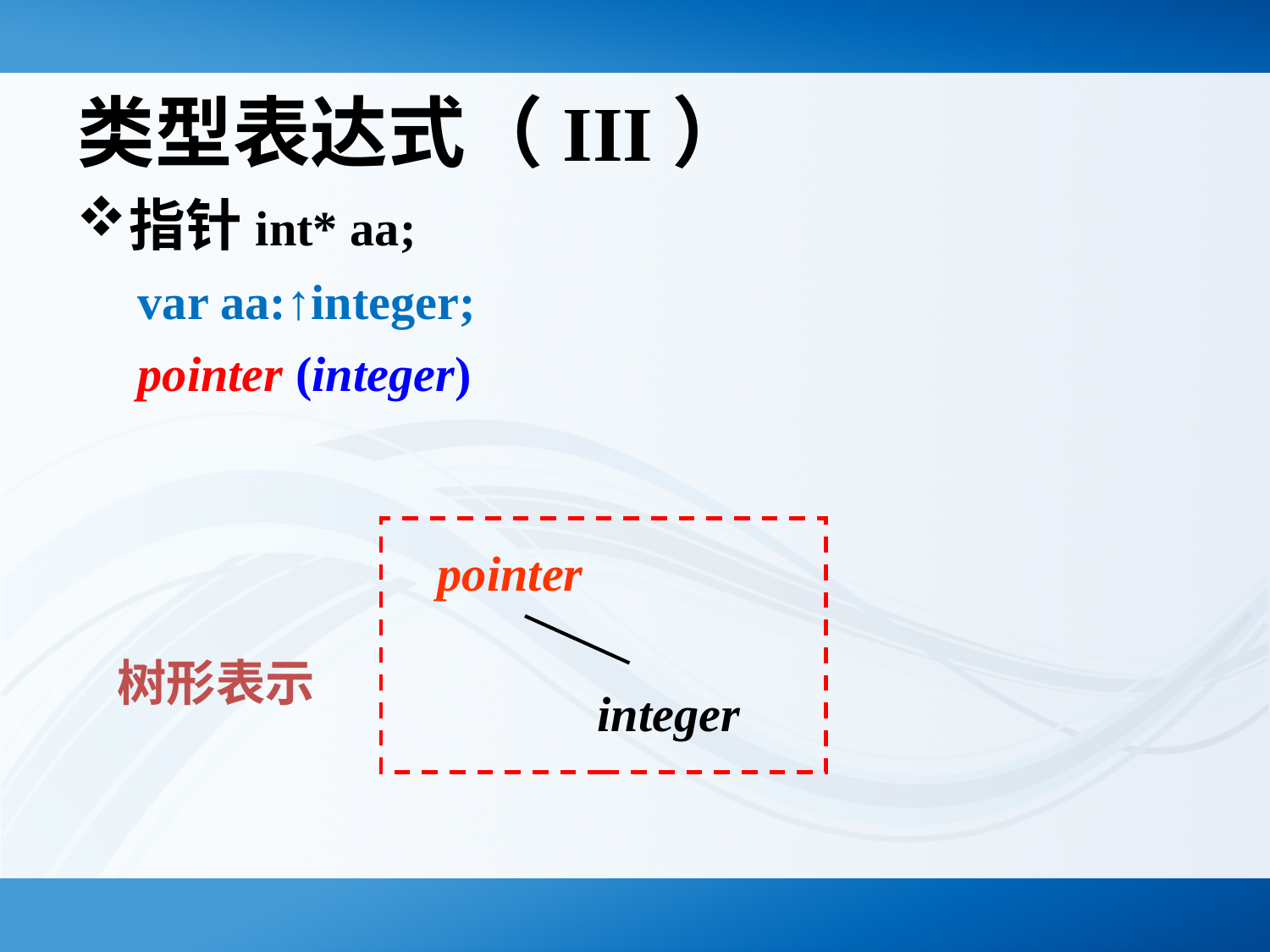

# 类型表达式（III）
指针int* aa;
     var aa:↑integer;
     pointer (integer)

pointer
树形表示
integer